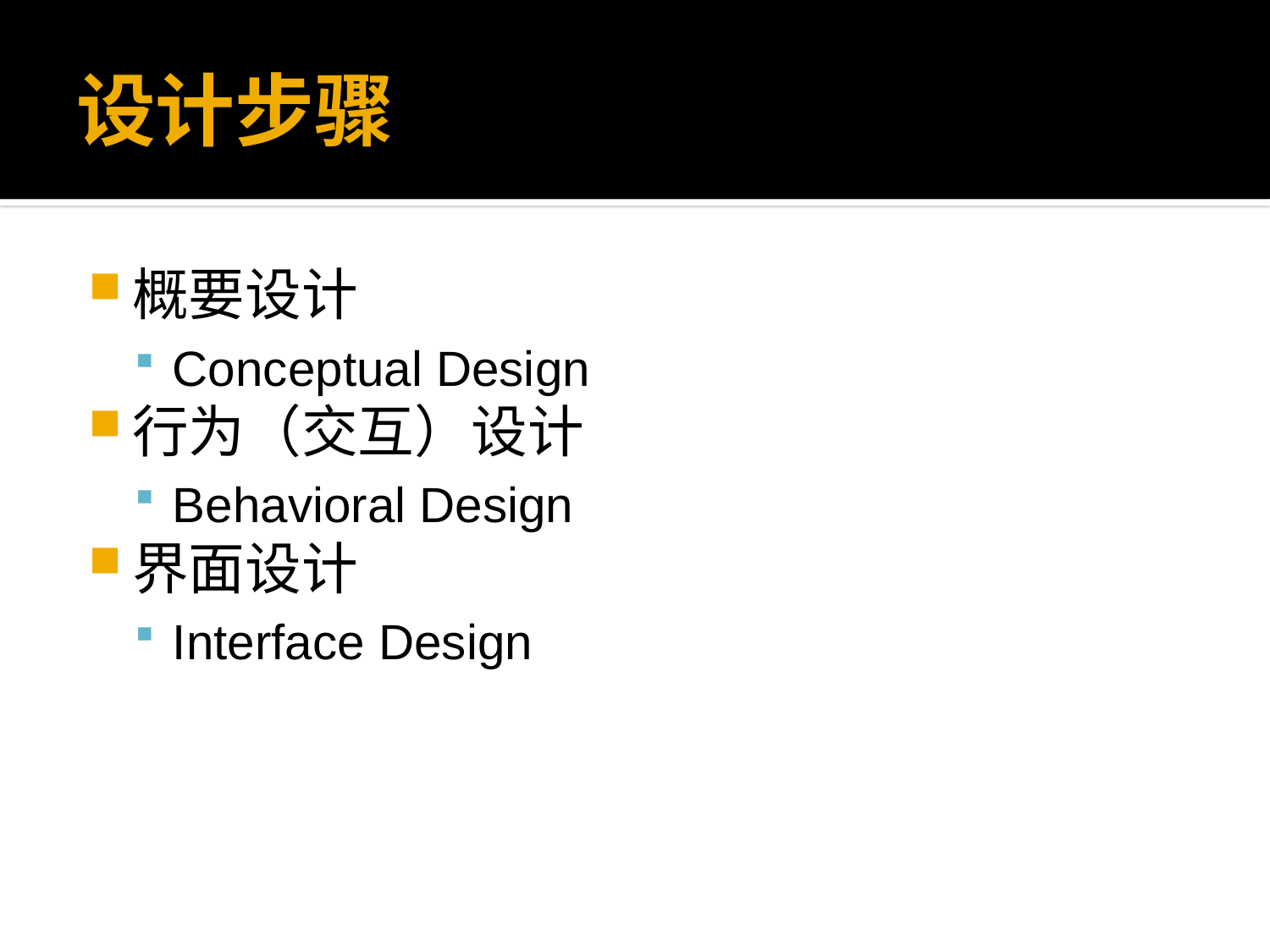

# 设计步骤
概要设计
Conceptual Design
行为（交互）设计
Behavioral Design
界面设计
Interface Design